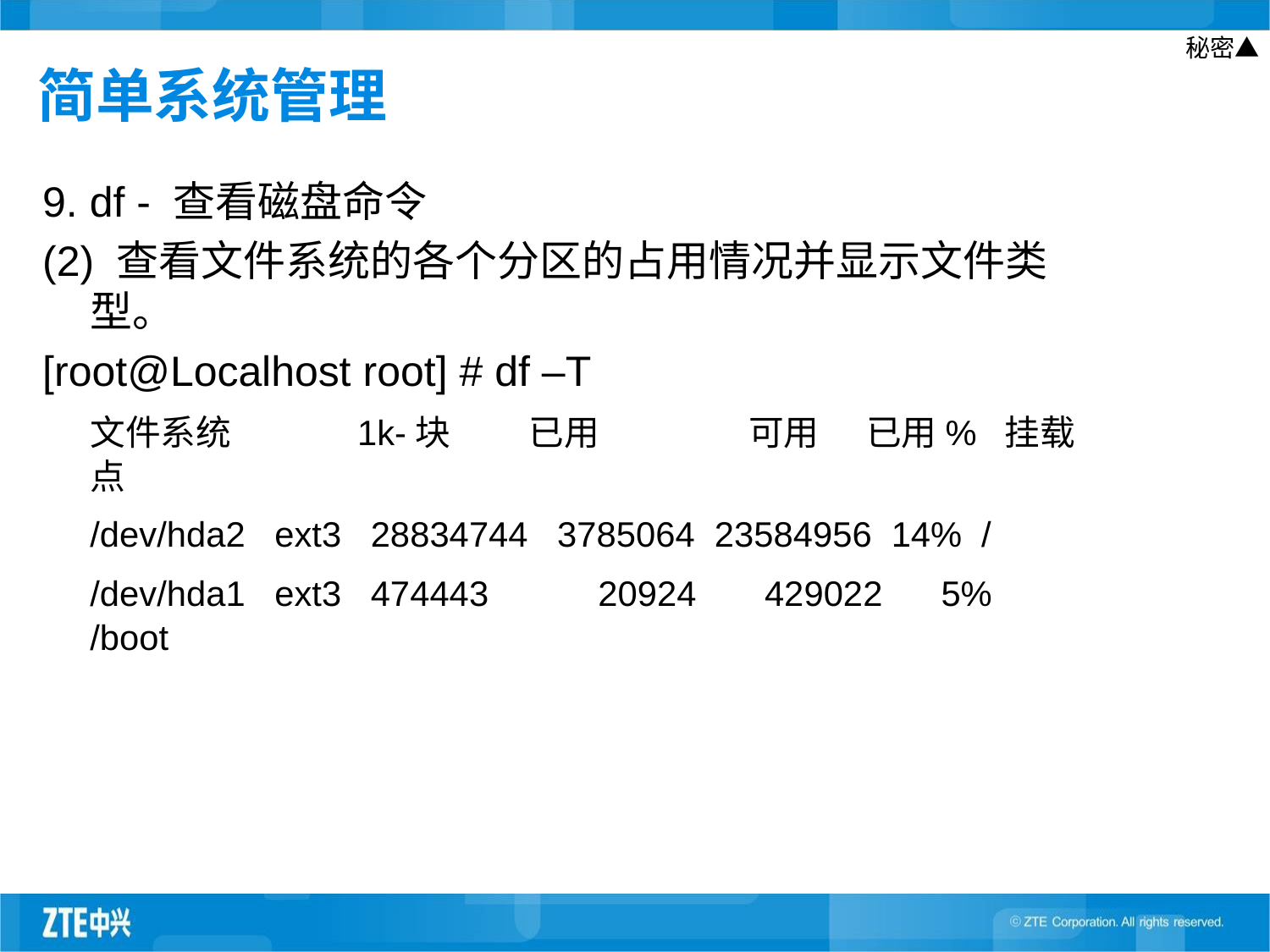

# 简单系统管理
9. df - 查看磁盘命令
(2) 查看文件系统的各个分区的占用情况并显示文件类型。
[root@Localhost root] # df –T
	文件系统               1k-块          已用    	   可用      已用%  挂载点
	/dev/hda2   ext3   28834744   3785064  23584956  14%  /
	/dev/hda1   ext3   474443     	20924       429022      5%  /boot